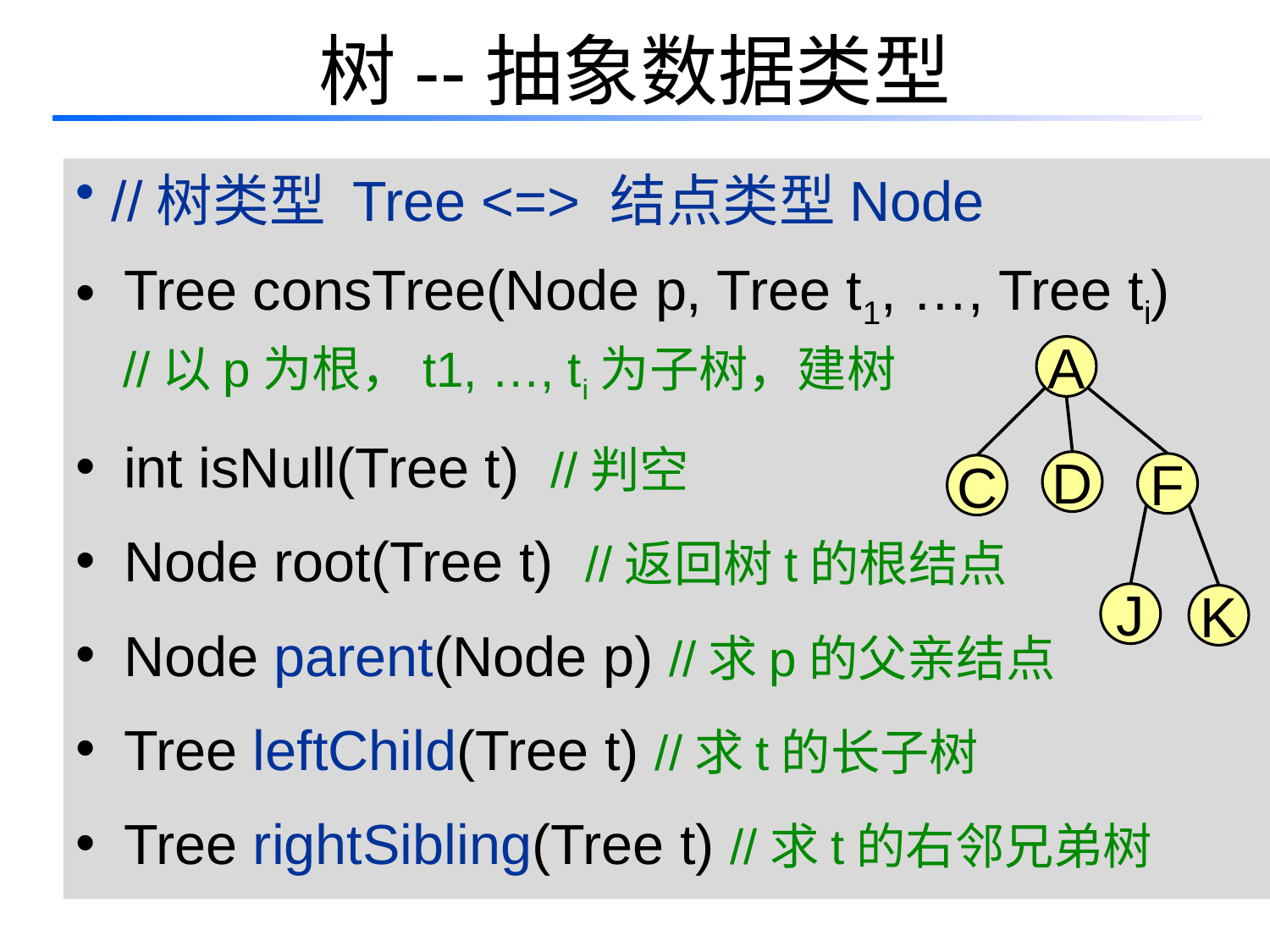

# 树--抽象数据类型

 //树类型 Tree <=> 结点类型Node
Tree consTree(Node p, Tree t1, …, Tree ti)
   //以p为根，t1, …, ti为子树，建树
int isNull(Tree t)  //判空
Node root(Tree t)  //返回树t的根结点
Node parent(Node p) //求p的父亲结点
Tree leftChild(Tree t) //求t的长子树
Tree rightSibling(Tree t) //求t的右邻兄弟树

A
D
F
C
J
K